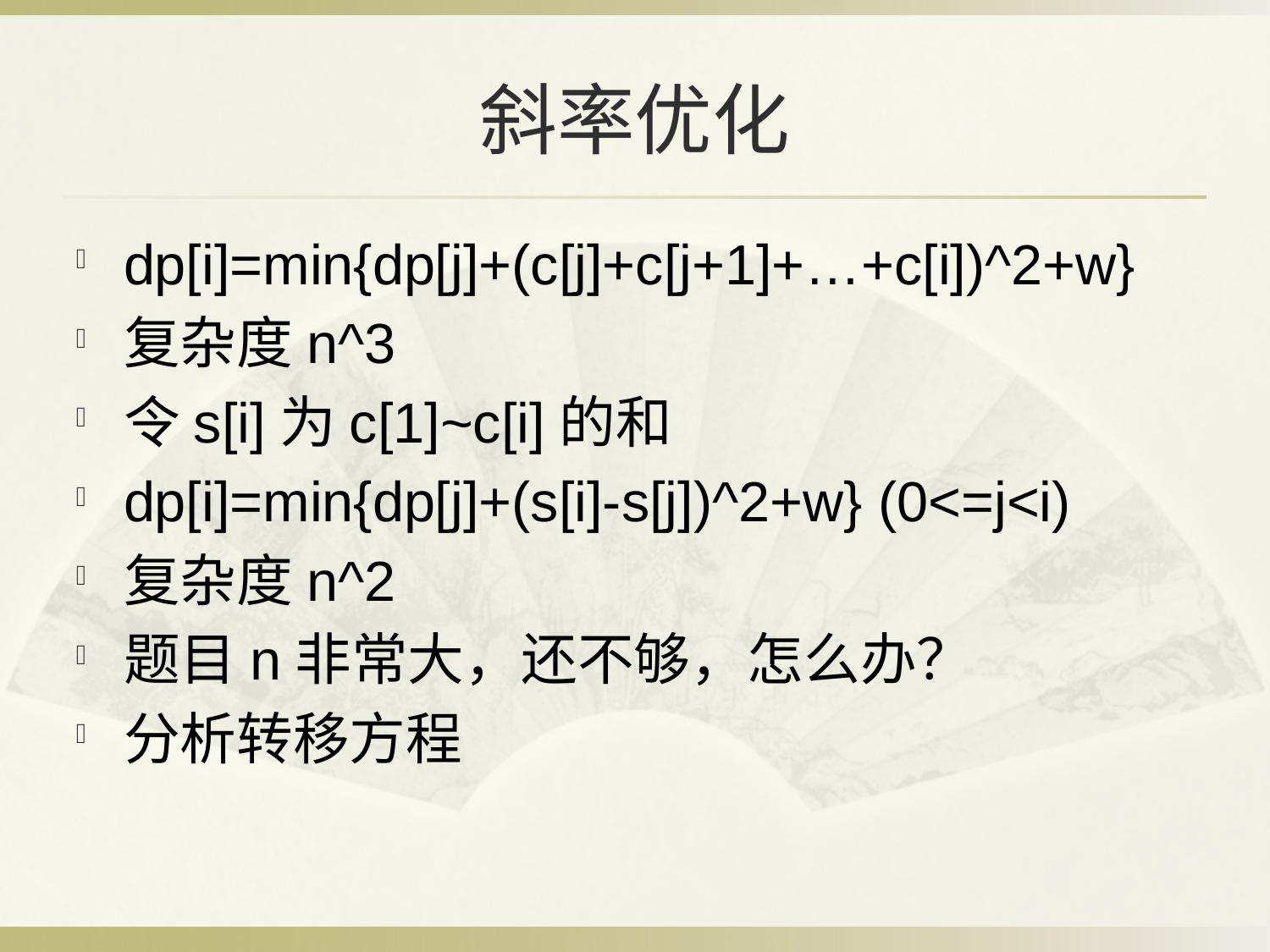

# 斜率优化
dp[i]=min{dp[j]+(c[j]+c[j+1]+…+c[i])^2+w}
复杂度n^3
令s[i]为c[1]~c[i]的和
dp[i]=min{dp[j]+(s[i]-s[j])^2+w} (0<=j<i)
复杂度n^2
题目n非常大，还不够，怎么办？
分析转移方程